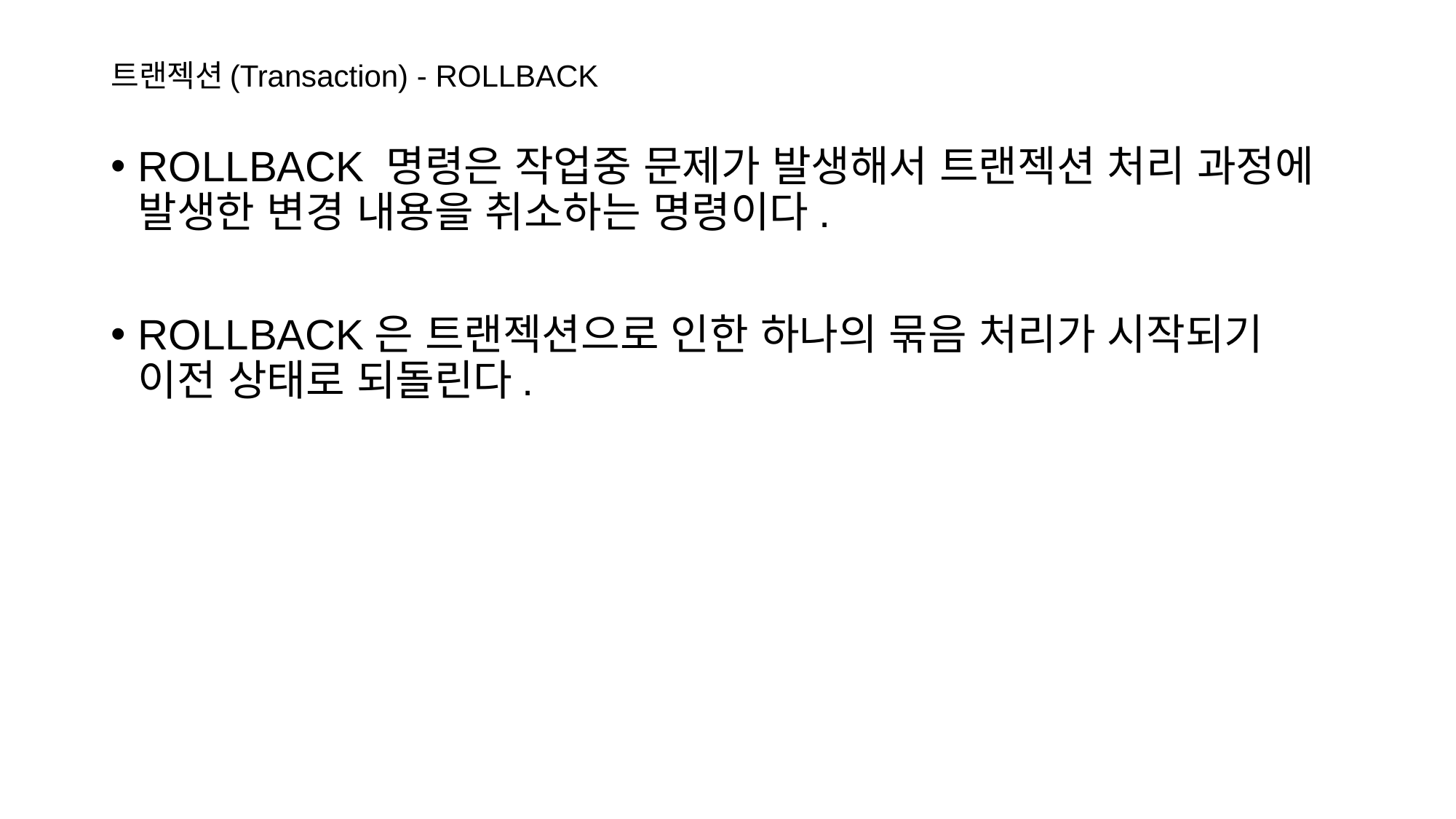

# 트랜젝션(Transaction) - ROLLBACK
ROLLBACK 명령은 작업중 문제가 발생해서 트랜젝션 처리 과정에 발생한 변경 내용을 취소하는 명령이다.

ROLLBACK은 트랜젝션으로 인한 하나의 묶음 처리가 시작되기 이전 상태로 되돌린다.